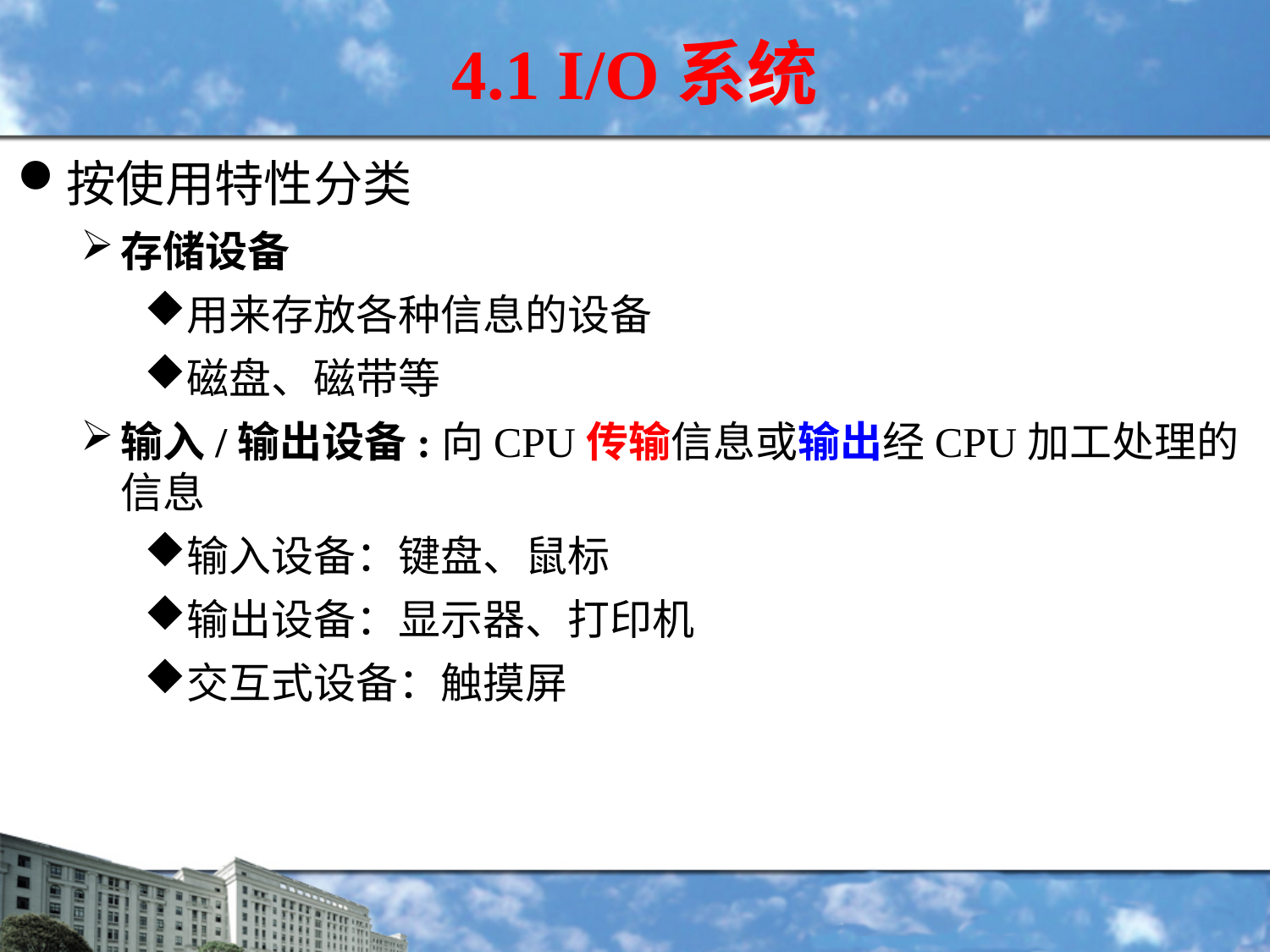

4.1 I/O系统
按使用特性分类
存储设备
用来存放各种信息的设备
磁盘、磁带等
输入/输出设备:向CPU传输信息或输出经CPU加工处理的信息
输入设备：键盘、鼠标
输出设备：显示器、打印机
交互式设备：触摸屏